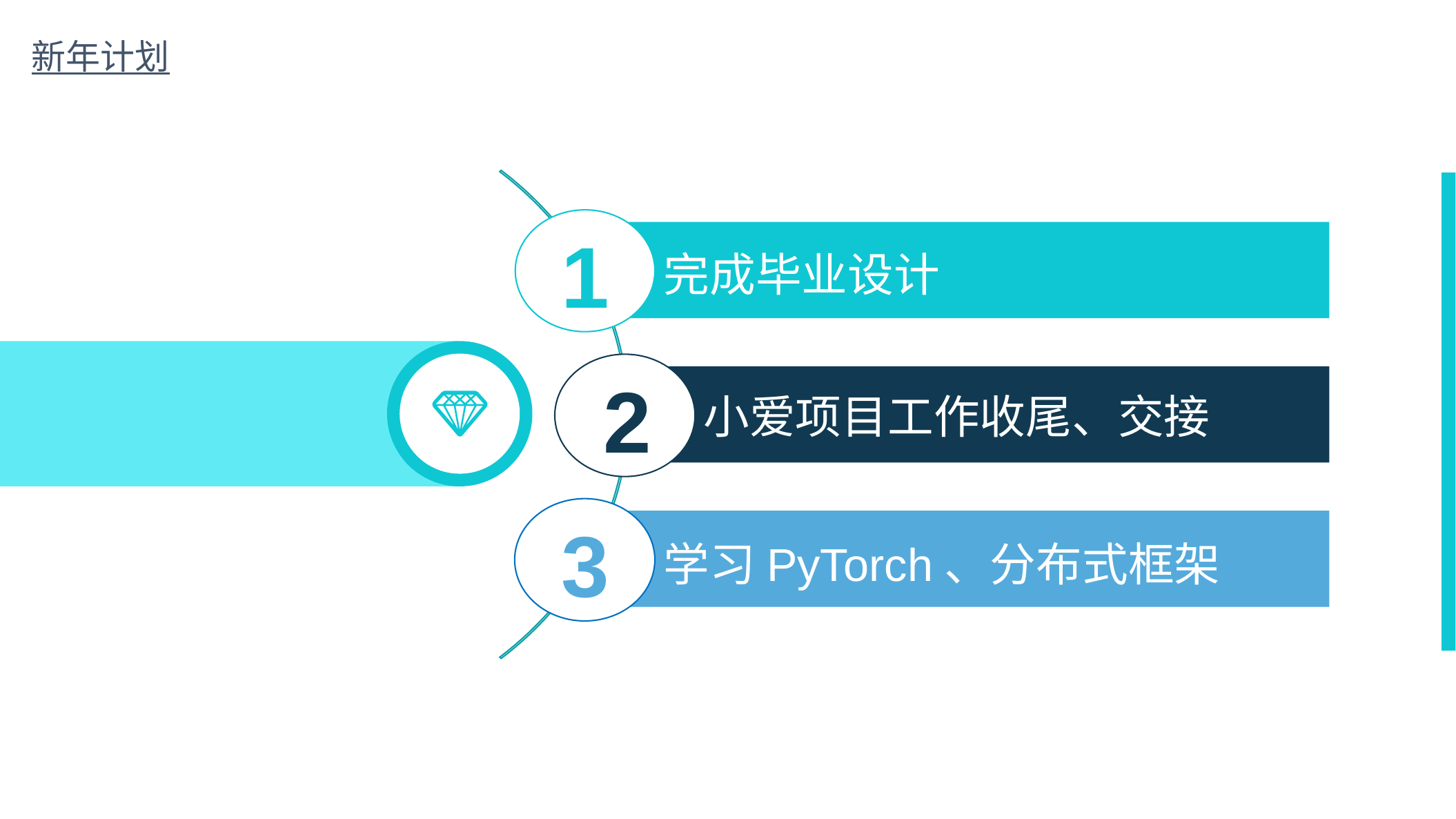

新年计划

1
完成毕业设计
2
小爱项目工作收尾、交接
3
学习PyTorch、分布式框架